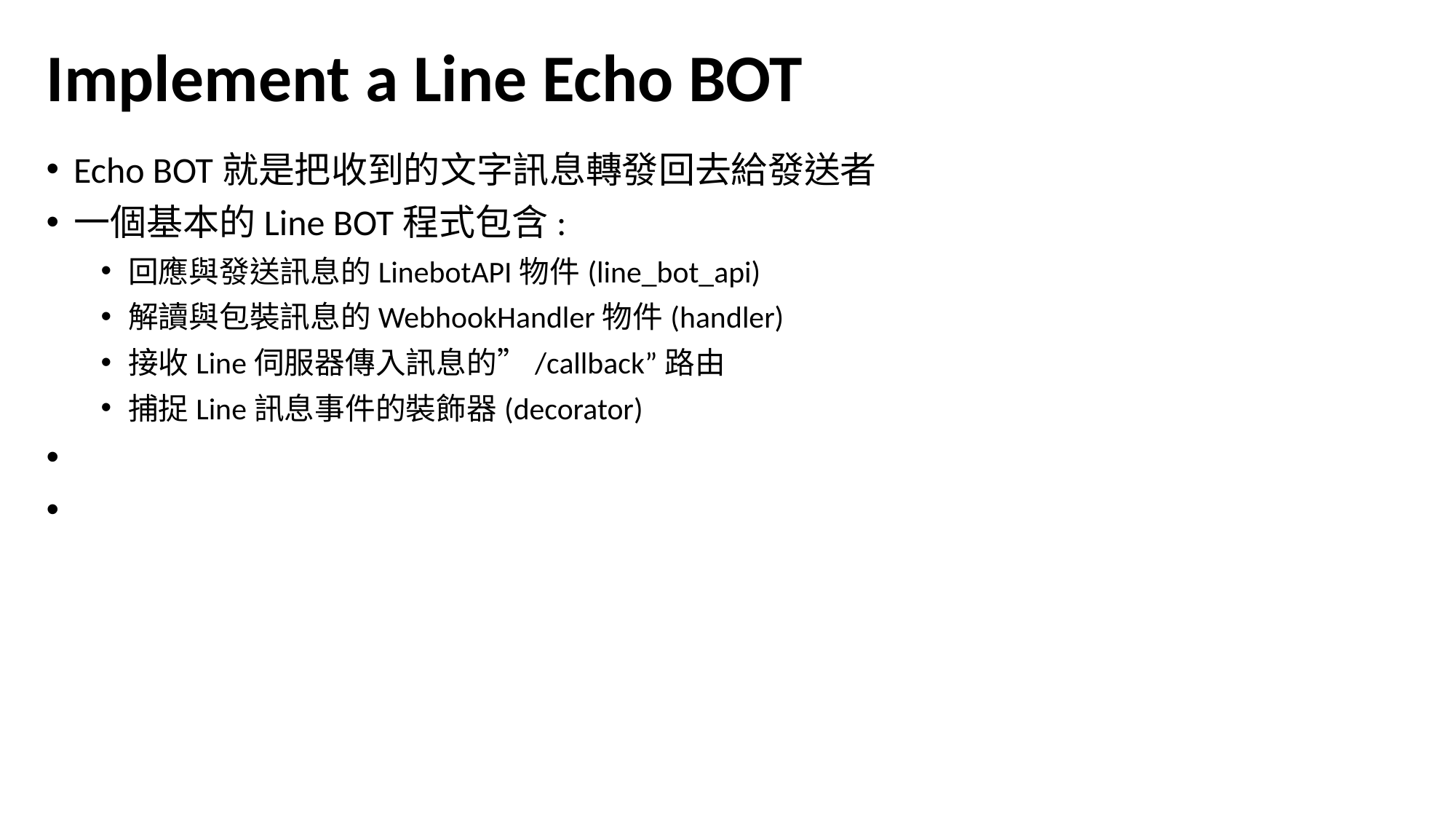

# Implement a Line Echo BOT
Echo BOT就是把收到的文字訊息轉發回去給發送者
一個基本的Line BOT程式包含:
回應與發送訊息的LinebotAPI物件(line_bot_api)
解讀與包裝訊息的WebhookHandler物件(handler)
接收Line伺服器傳入訊息的”/callback”路由
捕捉Line訊息事件的裝飾器(decorator)